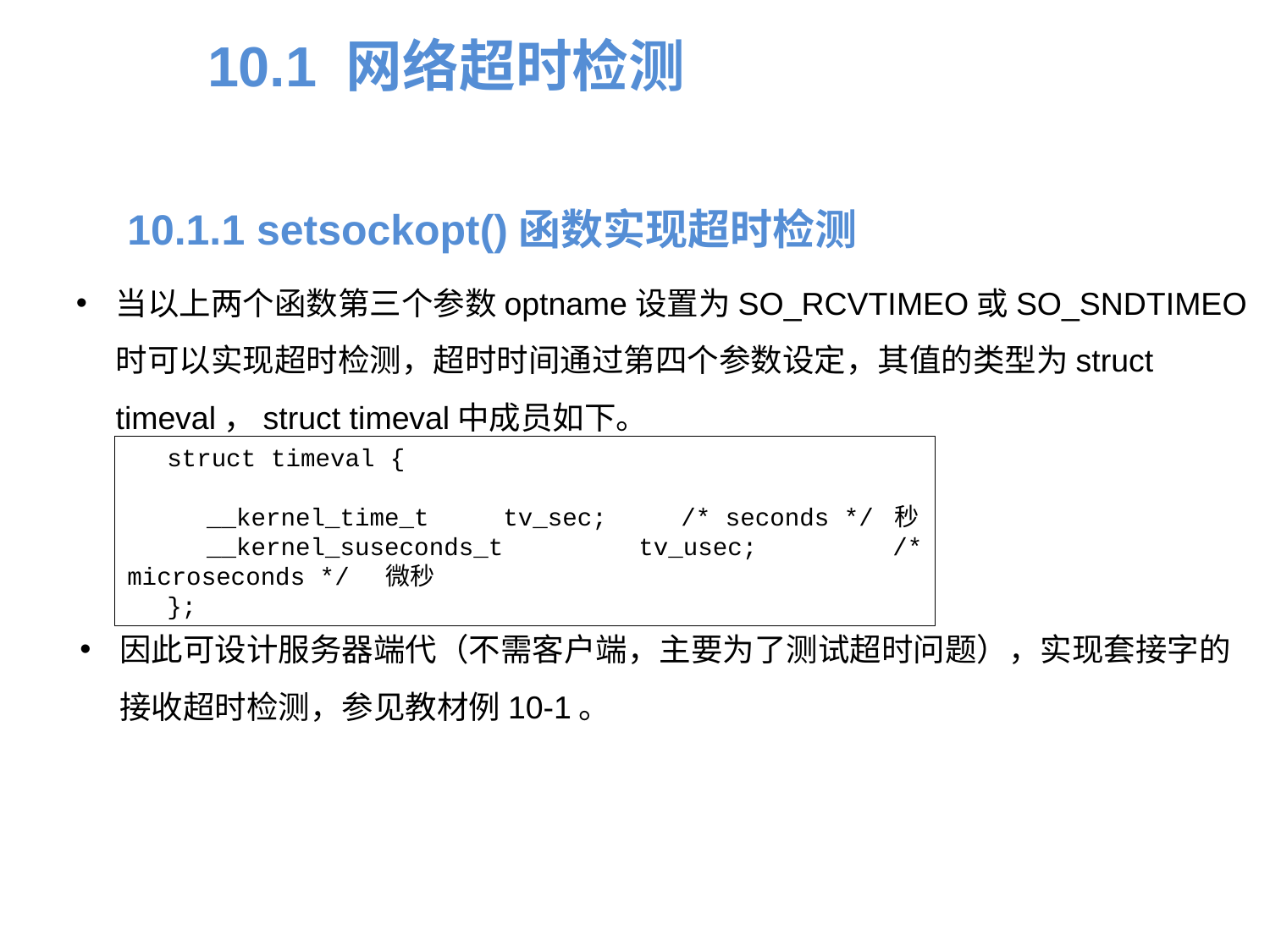

10.1 网络超时检测
10.1.1 setsockopt()函数实现超时检测
当以上两个函数第三个参数optname设置为SO_RCVTIMEO或SO_SNDTIMEO时可以实现超时检测，超时时间通过第四个参数设定，其值的类型为struct timeval，struct timeval中成员如下。
struct timeval {
__kernel_time_t     tv_sec;     /* seconds */ 秒
__kernel_suseconds_t    tv_usec;    /* microseconds */  微秒
};
因此可设计服务器端代（不需客户端，主要为了测试超时问题），实现套接字的接收超时检测，参见教材例10-1。